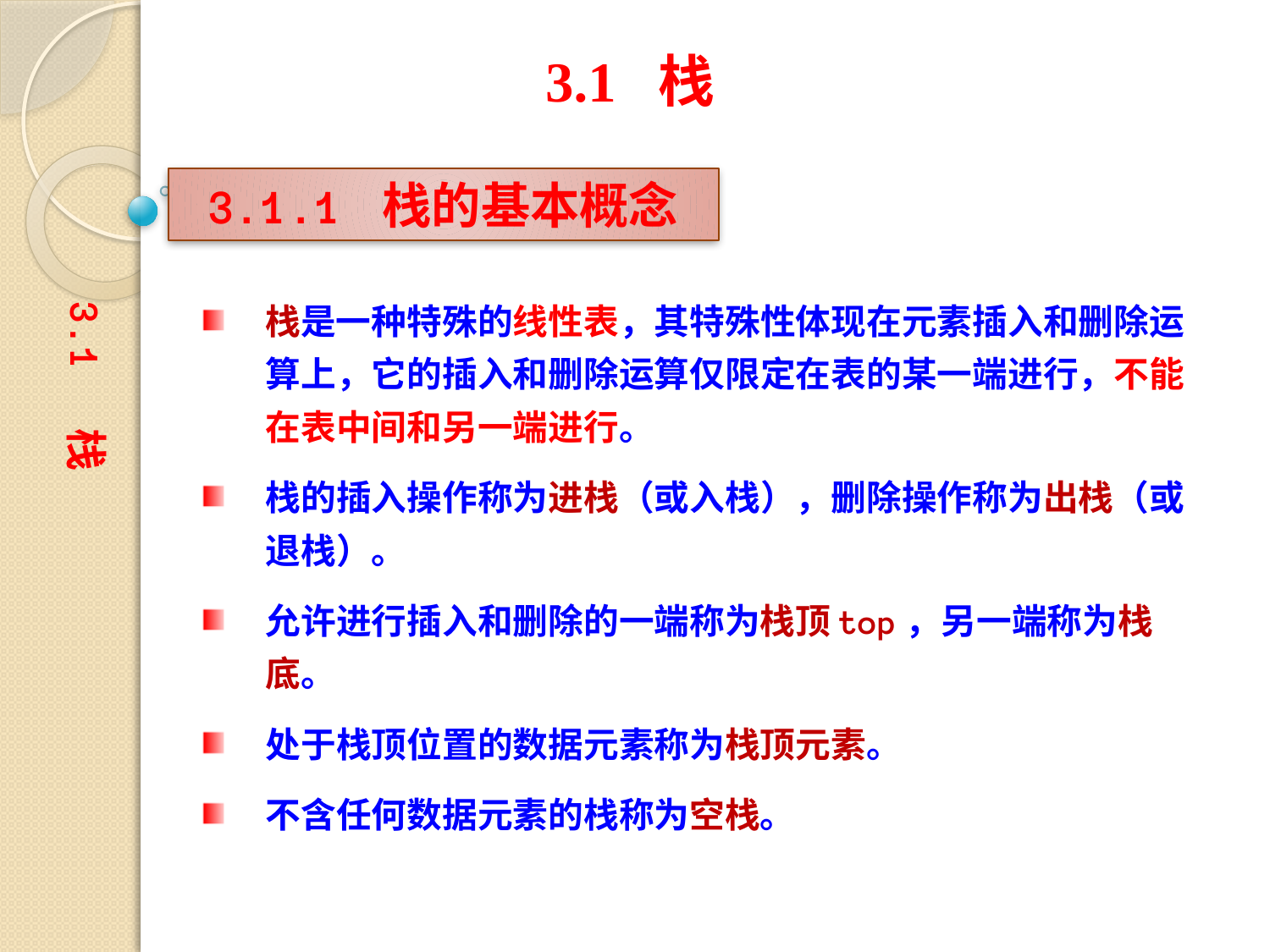

3.1  栈
3.1.1 栈的基本概念
3.1  栈
栈是一种特殊的线性表，其特殊性体现在元素插入和删除运算上，它的插入和删除运算仅限定在表的某一端进行，不能在表中间和另一端进行。
栈的插入操作称为进栈（或入栈），删除操作称为出栈（或退栈）。
允许进行插入和删除的一端称为栈顶top，另一端称为栈底。
处于栈顶位置的数据元素称为栈顶元素。
不含任何数据元素的栈称为空栈。